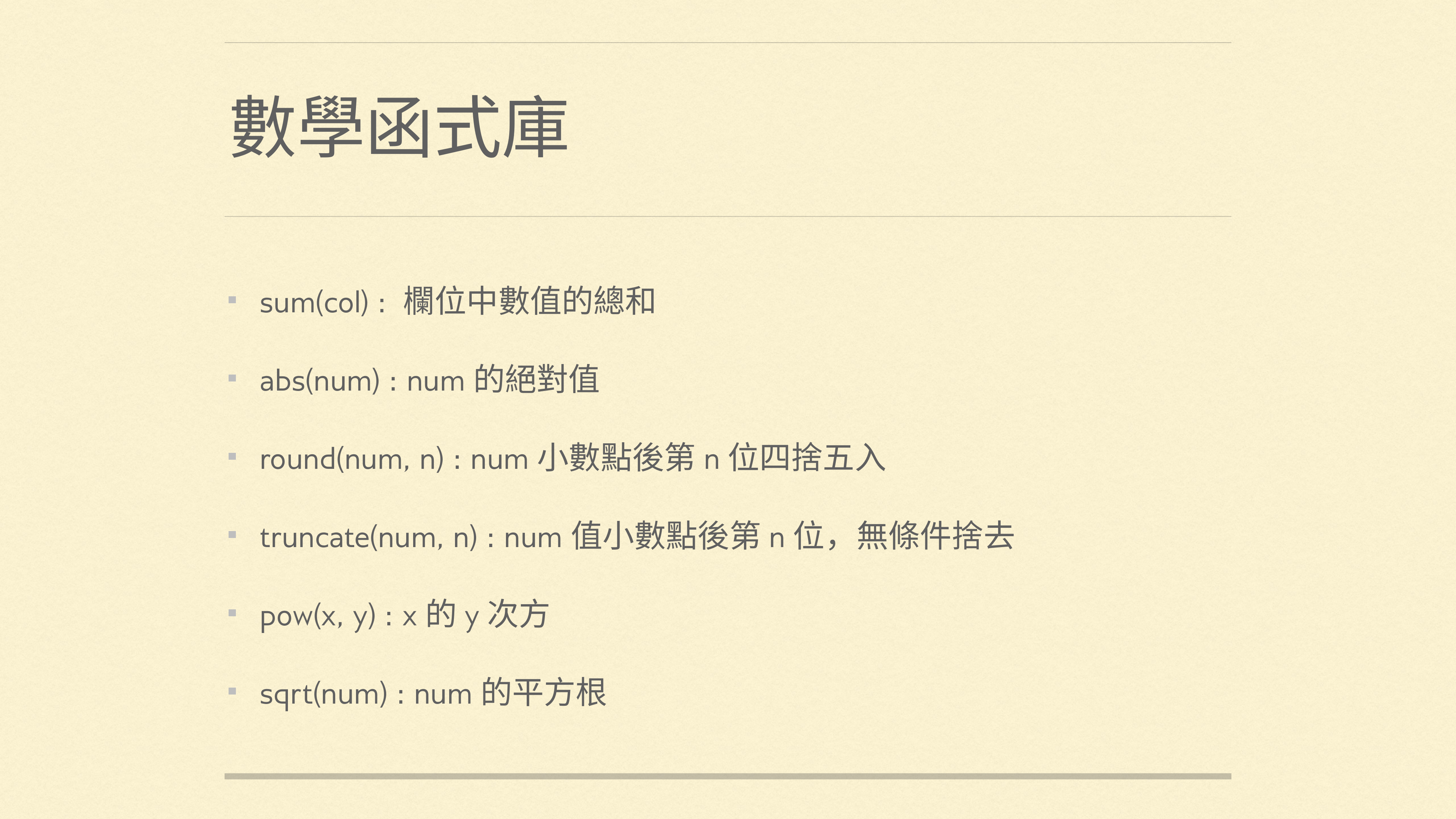

# 數學函式庫
sum(col) : 欄位中數值的總和
abs(num) : num的絕對值
round(num, n) : num小數點後第n位四捨五入
truncate(num, n) : num值小數點後第n位，無條件捨去
pow(x, y) : x的y次方
sqrt(num) : num的平方根